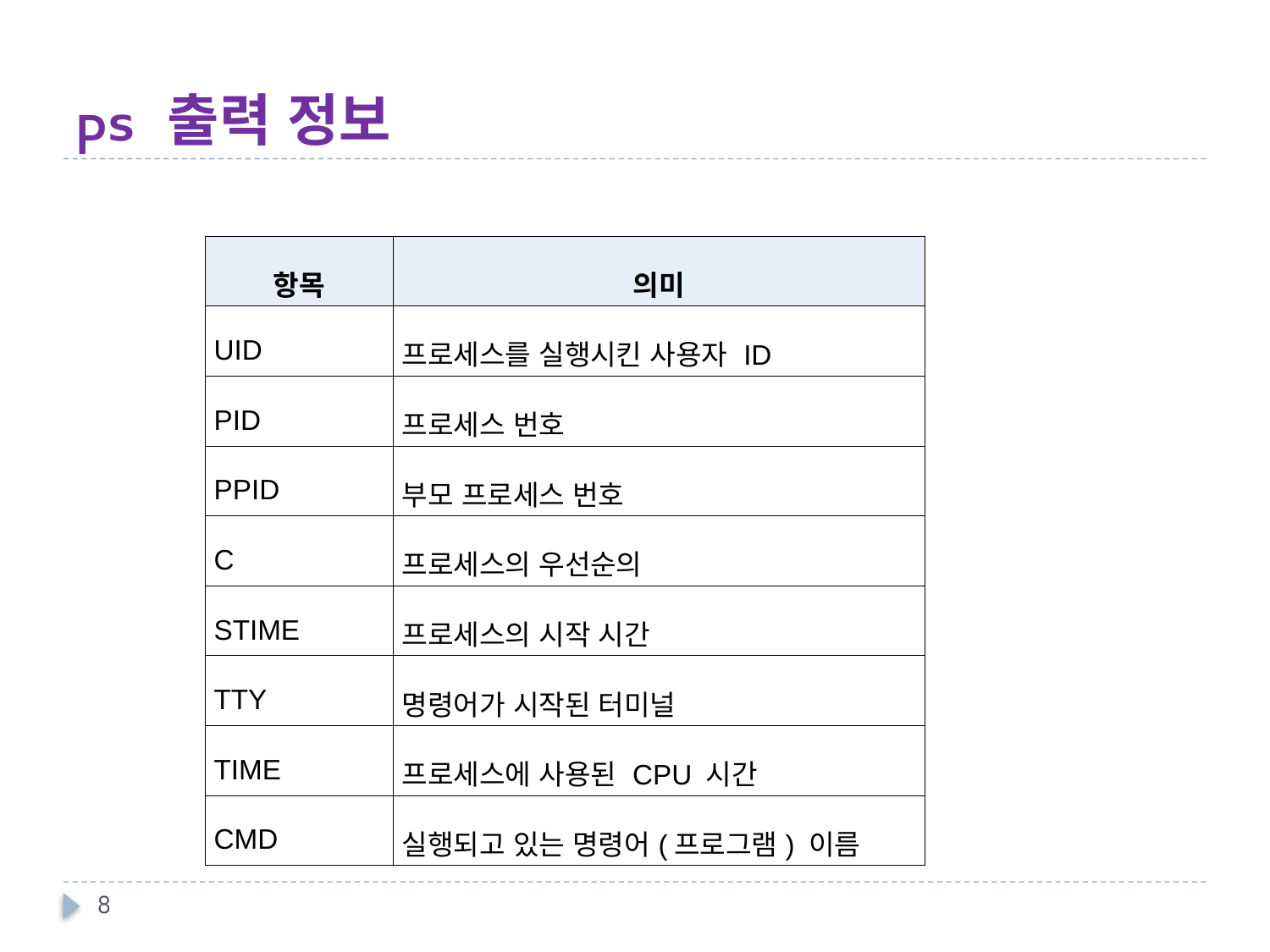

# ps 출력 정보

| 항목 | 의미 |
| --- | --- |
| UID | 프로세스를 실행시킨 사용자 ID |
| PID | 프로세스 번호 |
| PPID | 부모 프로세스 번호 |
| C | 프로세스의 우선순의 |
| STIME | 프로세스의 시작 시간 |
| TTY | 명령어가 시작된 터미널 |
| TIME | 프로세스에 사용된 CPU 시간 |
| CMD | 실행되고 있는 명령어(프로그램) 이름 |
8